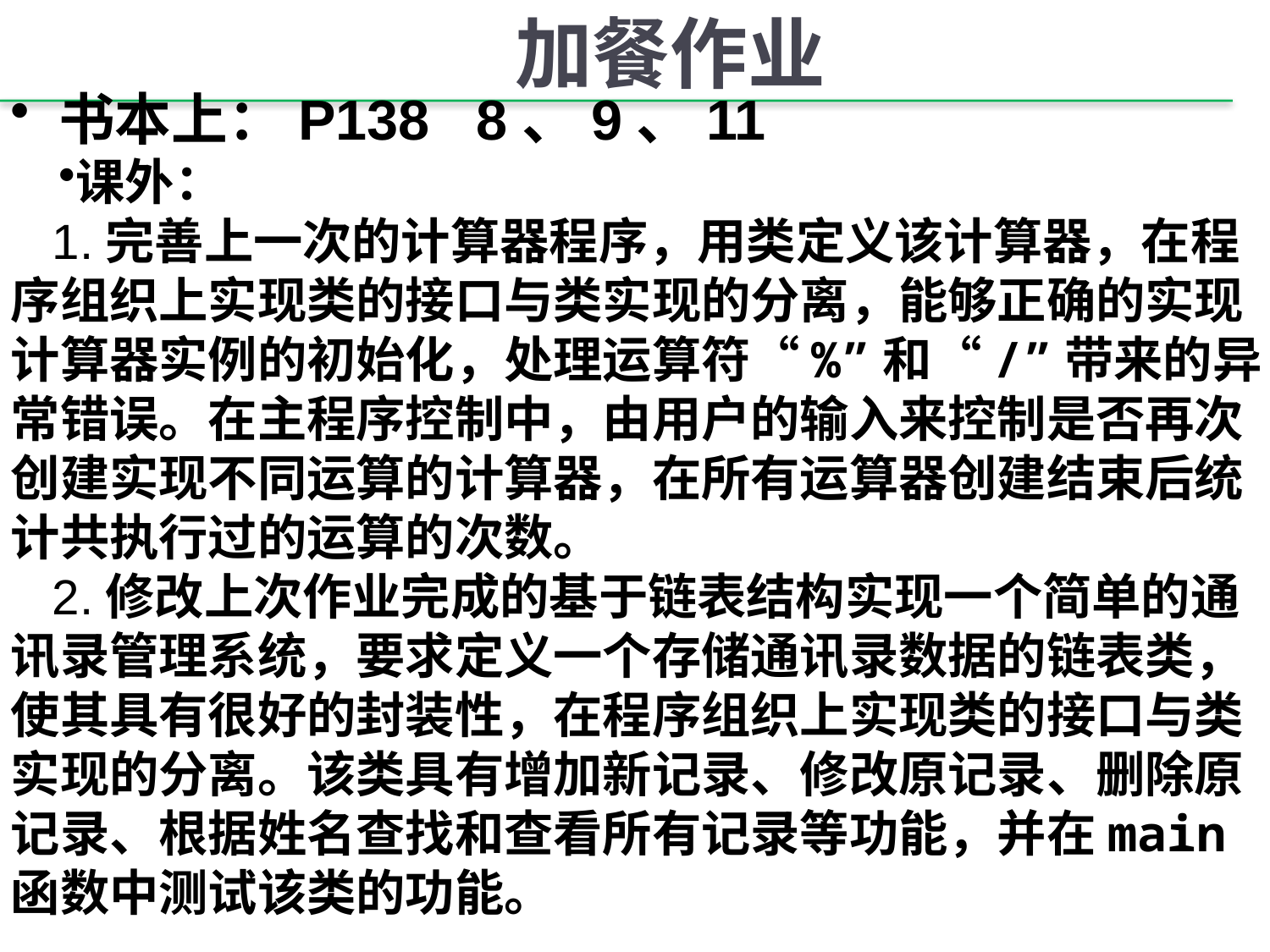

# 加餐作业
书本上：P138   8、9、11
课外：
   1.完善上一次的计算器程序，用类定义该计算器，在程序组织上实现类的接口与类实现的分离，能够正确的实现计算器实例的初始化，处理运算符“%”和“/”带来的异常错误。在主程序控制中，由用户的输入来控制是否再次创建实现不同运算的计算器，在所有运算器创建结束后统计共执行过的运算的次数。
   2.修改上次作业完成的基于链表结构实现一个简单的通讯录管理系统，要求定义一个存储通讯录数据的链表类，使其具有很好的封装性，在程序组织上实现类的接口与类实现的分离。该类具有增加新记录、修改原记录、删除原记录、根据姓名查找和查看所有记录等功能，并在main函数中测试该类的功能。